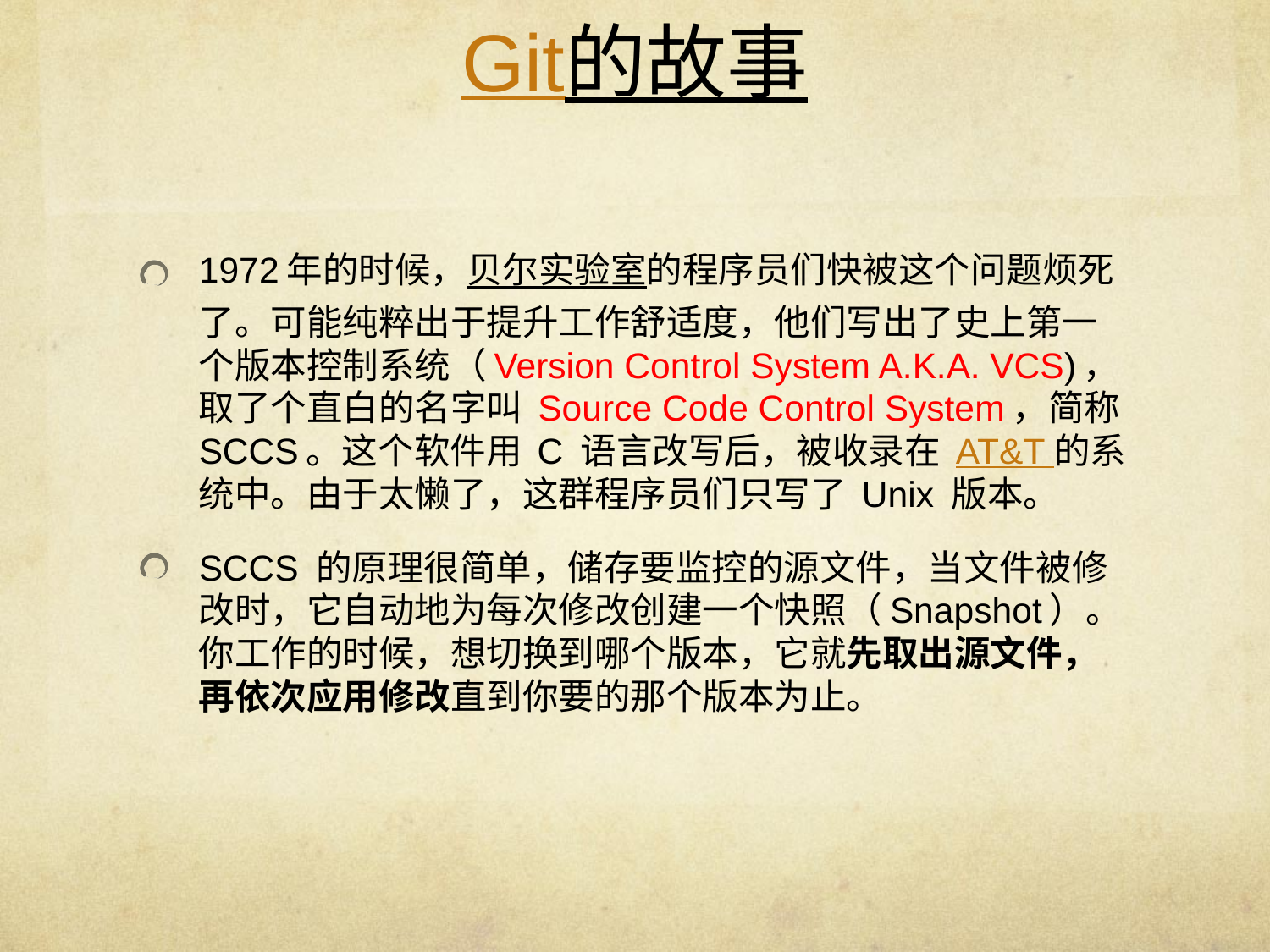

# Git的故事
1972年的时候，贝尔实验室的程序员们快被这个问题烦死了。可能纯粹出于提升工作舒适度，他们写出了史上第一个版本控制系统（Version Control System A.K.A. VCS)，取了个直白的名字叫 Source Code Control System，简称 SCCS。这个软件用 C 语言改写后，被收录在 AT&T 的系统中。由于太懒了，这群程序员们只写了 Unix 版本。
SCCS 的原理很简单，储存要监控的源文件，当文件被修改时，它自动地为每次修改创建一个快照（Snapshot）。你工作的时候，想切换到哪个版本，它就先取出源文件，再依次应用修改直到你要的那个版本为止。